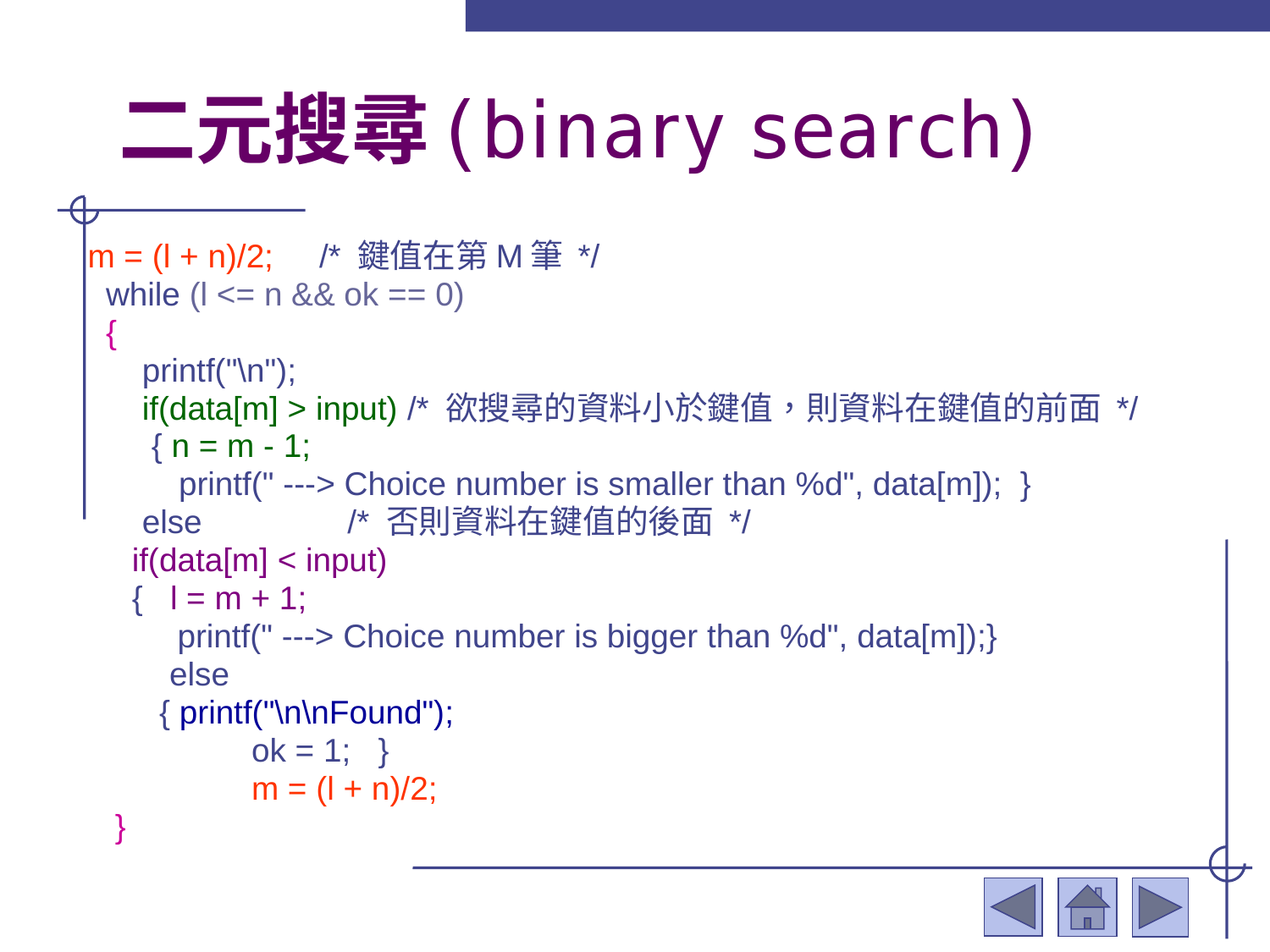

# 二元搜尋(binary search)
m = (l + n)/2;     /* 鍵值在第M筆 */
  while (l <= n && ok == 0)
  {
      printf("\n");
      if(data[m] > input) /* 欲搜尋的資料小於鍵值，則資料在鍵值的前面 */
       { n = m - 1;
          printf(" ---> Choice number is smaller than %d", data[m]);  }
      else                /* 否則資料在鍵值的後面 */
	if(data[m] < input)
	{   l = m + 1;
	     printf(" ---> Choice number is bigger than %d", data[m]);}
         else
	   { printf("\n\nFound");
                  ok = 1;   }
                  m = (l + n)/2;
   }